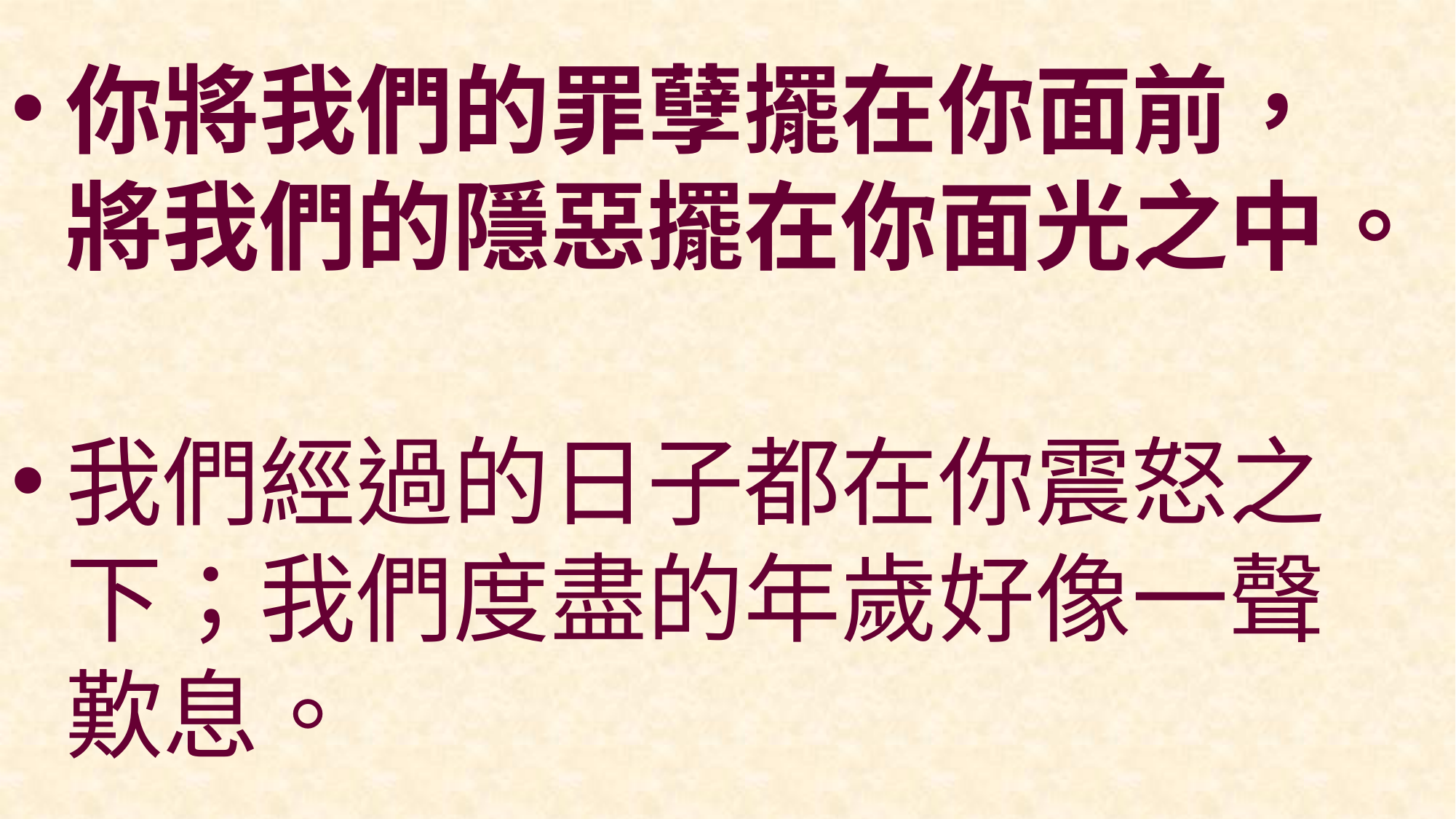

你將我們的罪孽擺在你面前，將我們的隱惡擺在你面光之中。
我們經過的日子都在你震怒之下；我們度盡的年歲好像一聲歎息。